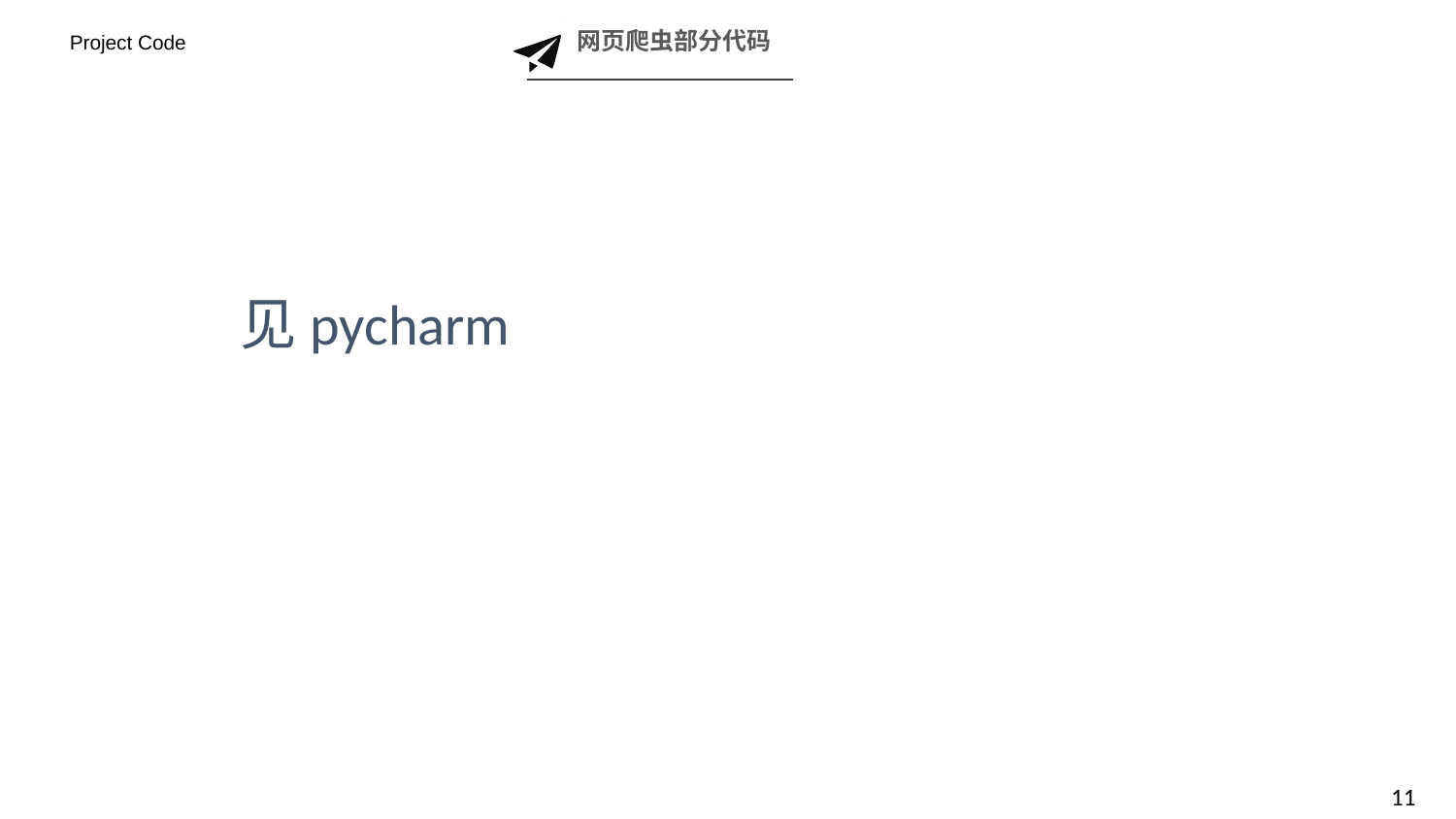

网页爬虫部分代码
Project Code

见pycharm
单击填加标题
输入替换内容XX.com输入替换XX.com输入替换内容XX.com输入替换XX.com
11